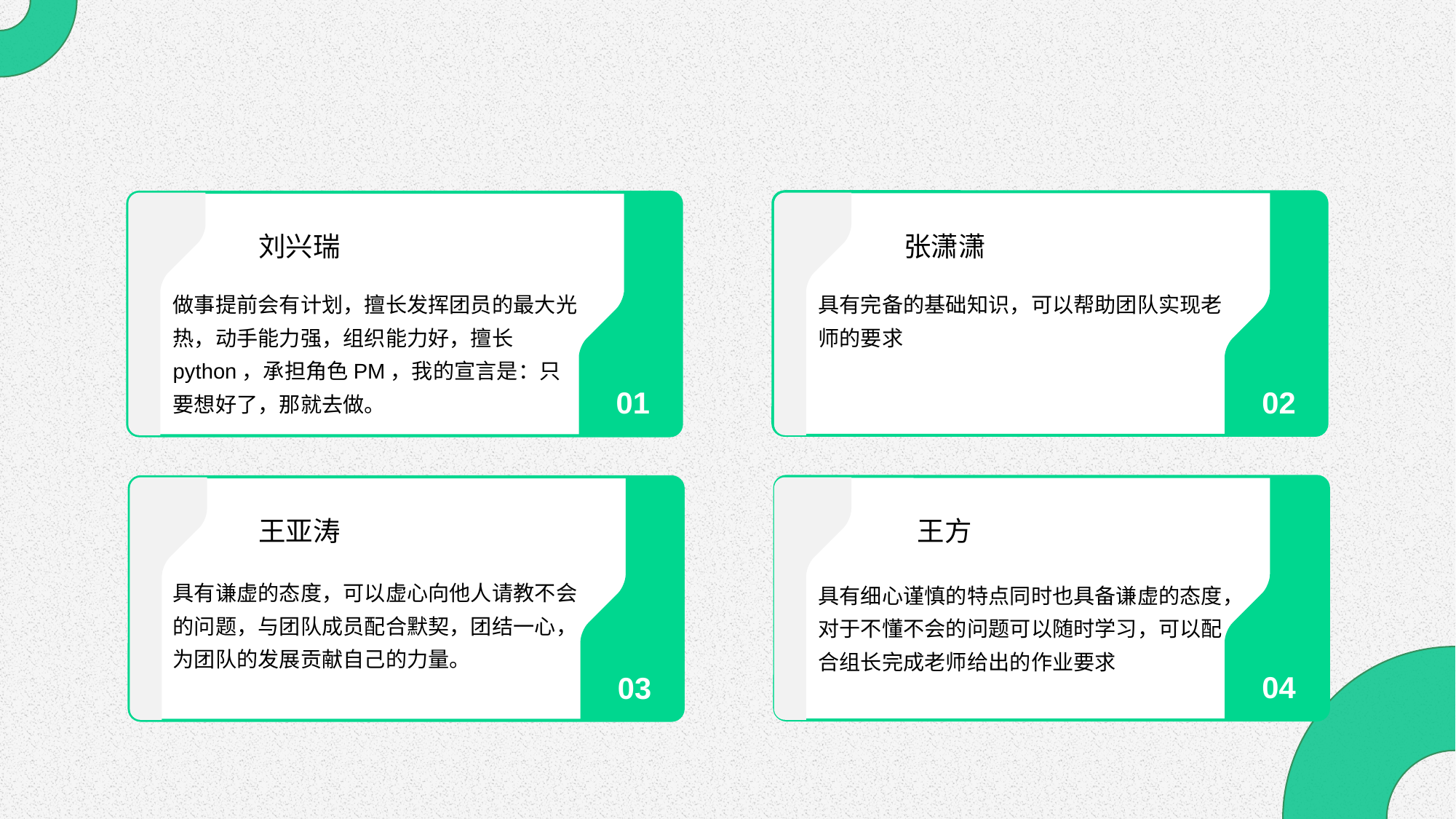

张潇潇
刘兴瑞
做事提前会有计划，擅长发挥团员的最大光热，动手能力强，组织能力好，擅长python，承担角色PM，我的宣言是：只要想好了，那就去做。
具有完备的基础知识，可以帮助团队实现老师的要求
01
02

王亚涛
王方
具有谦虚的态度，可以虚心向他人请教不会的问题，与团队成员配合默契，团结一心，为团队的发展贡献自己的力量。
具有细心谨慎的特点同时也具备谦虚的态度，对于不懂不会的问题可以随时学习，可以配合组长完成老师给出的作业要求

04
03